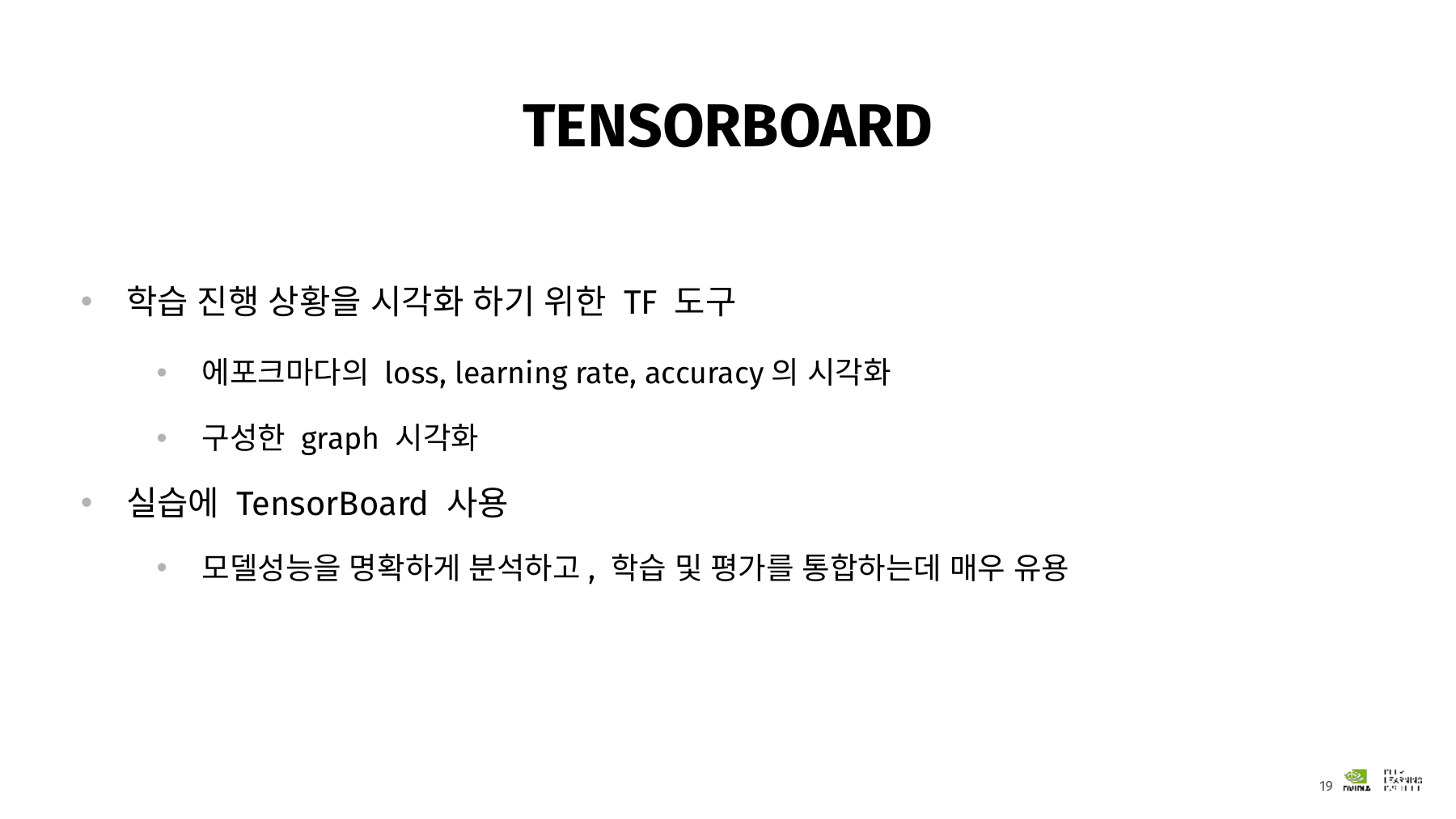

# TENSORBOARD
학습 진행 상황을 시각화 하기 위한 TF 도구

에포크마다의 loss, learning rate, accuracy의 시각화

구성한 graph 시각화
실습에 TensorBoard 사용
모델성능을 명확하게 분석하고, 학습 및 평가를 통합하는데 매우 유용